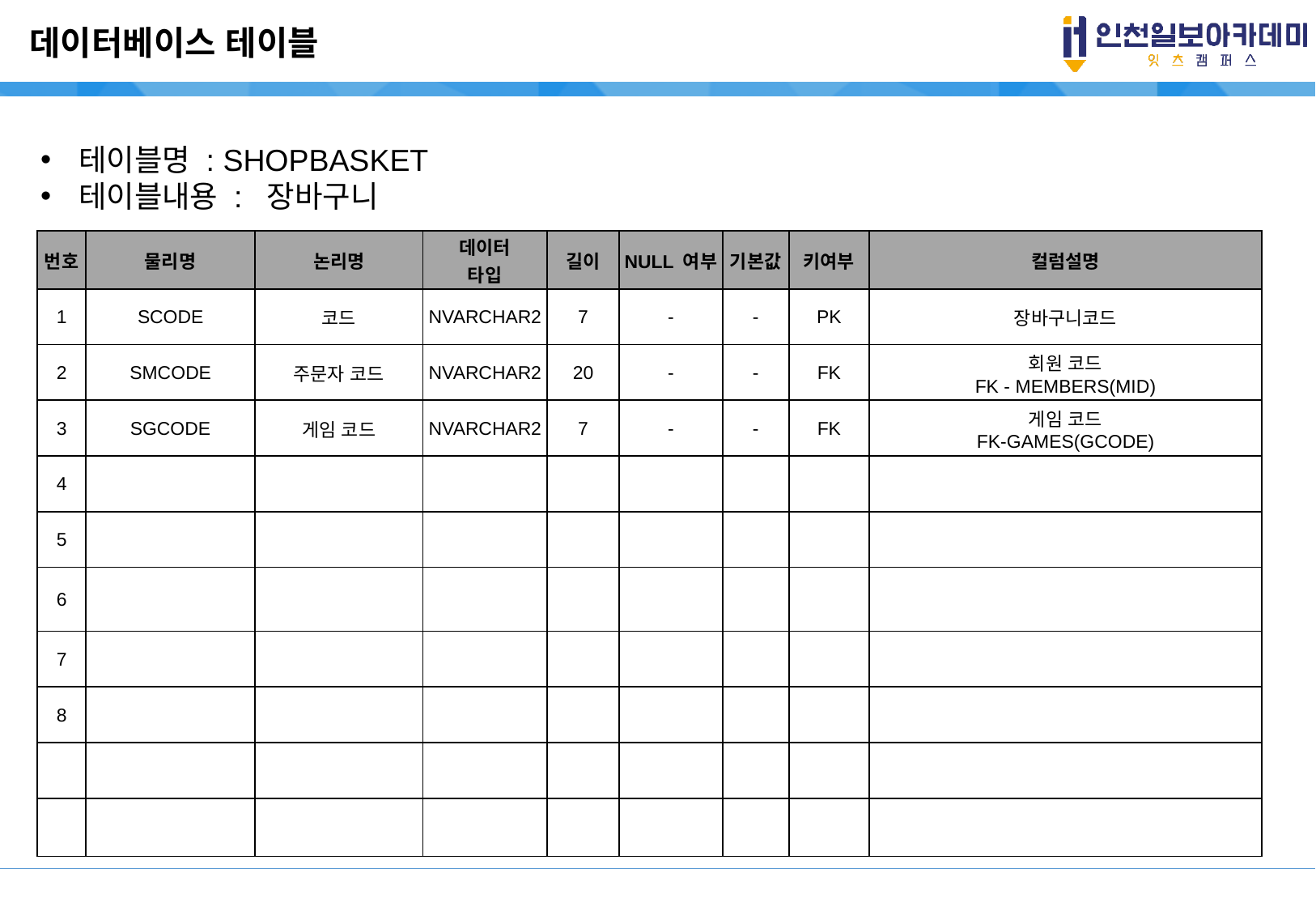

데이터베이스 테이블
테이블명 : SHOPBASKET
테이블내용 :  장바구니
| 번호 | 물리명 | 논리명 | 데이터 타입 | 길이 | NULL 여부 | 기본값 | 키여부 | 컬럼설명 |
| --- | --- | --- | --- | --- | --- | --- | --- | --- |
| 1 | SCODE | 코드 | NVARCHAR2 | 7 | - | - | PK | 장바구니코드 |
| 2 | SMCODE | 주문자 코드 | NVARCHAR2 | 20 | - | - | FK | 회원 코드 FK - MEMBERS(MID) |
| 3 | SGCODE | 게임 코드 | NVARCHAR2 | 7 | - | - | FK | 게임 코드 FK-GAMES(GCODE) |
| 4 |  |  |  |  |  |  |  |  |
| 5 |  |  |  |  |  |  |  |  |
| 6 |  |  |  |  |  |  |  |  |
| 7 |  |  |  |  |  |  |  |  |
| 8 |  |  |  |  |  |  |  |  |
|  |  |  |  |  |  |  |  |  |
|  |  |  |  |  |  |  |  |  |